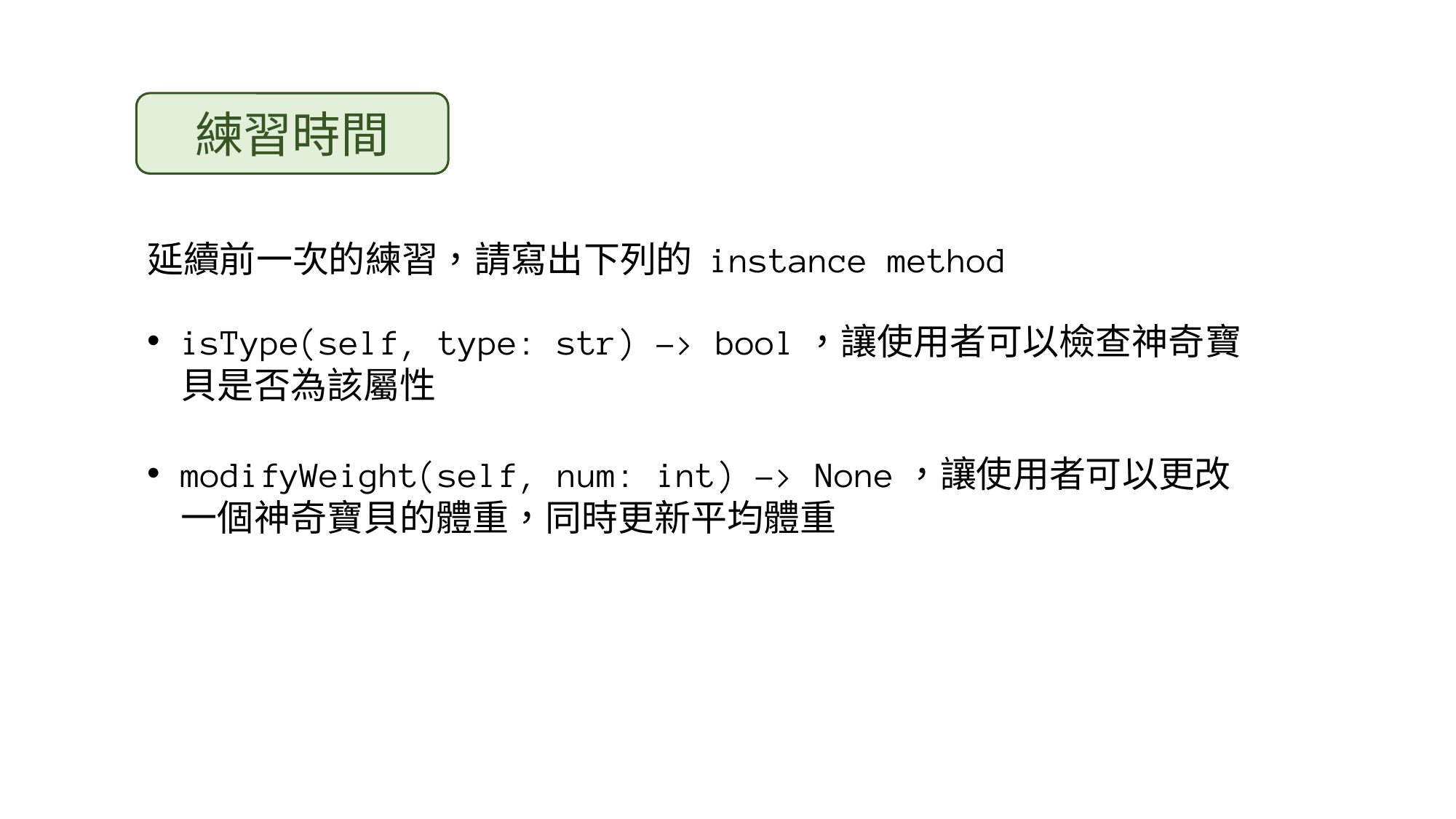

練習時間
延續前一次的練習，請寫出下列的 instance method
isType(self, type: str) -> bool，讓使用者可以檢查神奇寶貝是否為該屬性
modifyWeight(self, num: int) -> None，讓使用者可以更改一個神奇寶貝的體重，同時更新平均體重